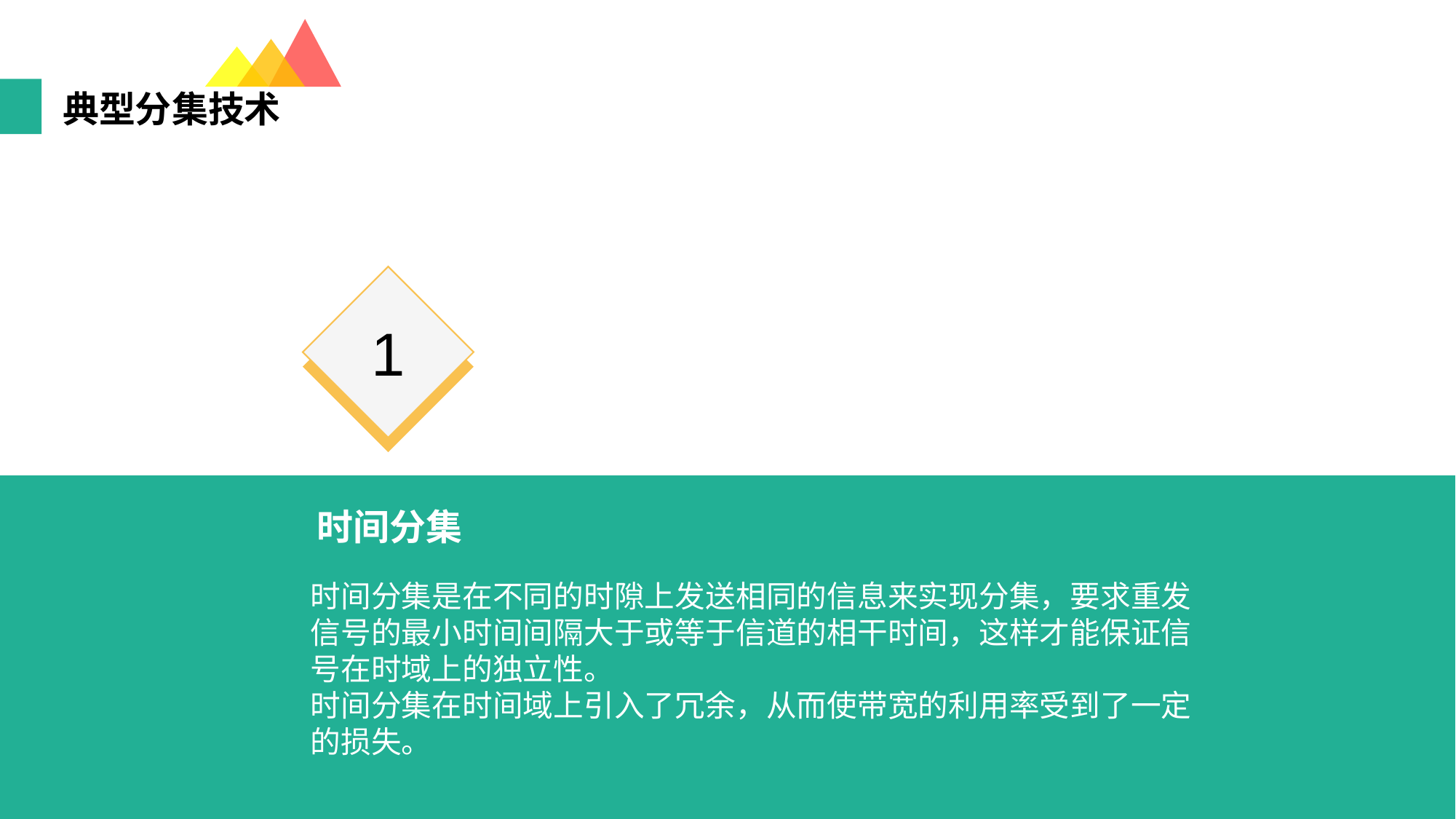

# 典型分集技术
1

时间分集
时间分集是在不同的时隙上发送相同的信息来实现分集，要求重发信号的最小时间间隔大于或等于信道的相干时间，这样才能保证信号在时域上的独立性。
时间分集在时间域上引入了冗余，从而使带宽的利用率受到了一定的损失。